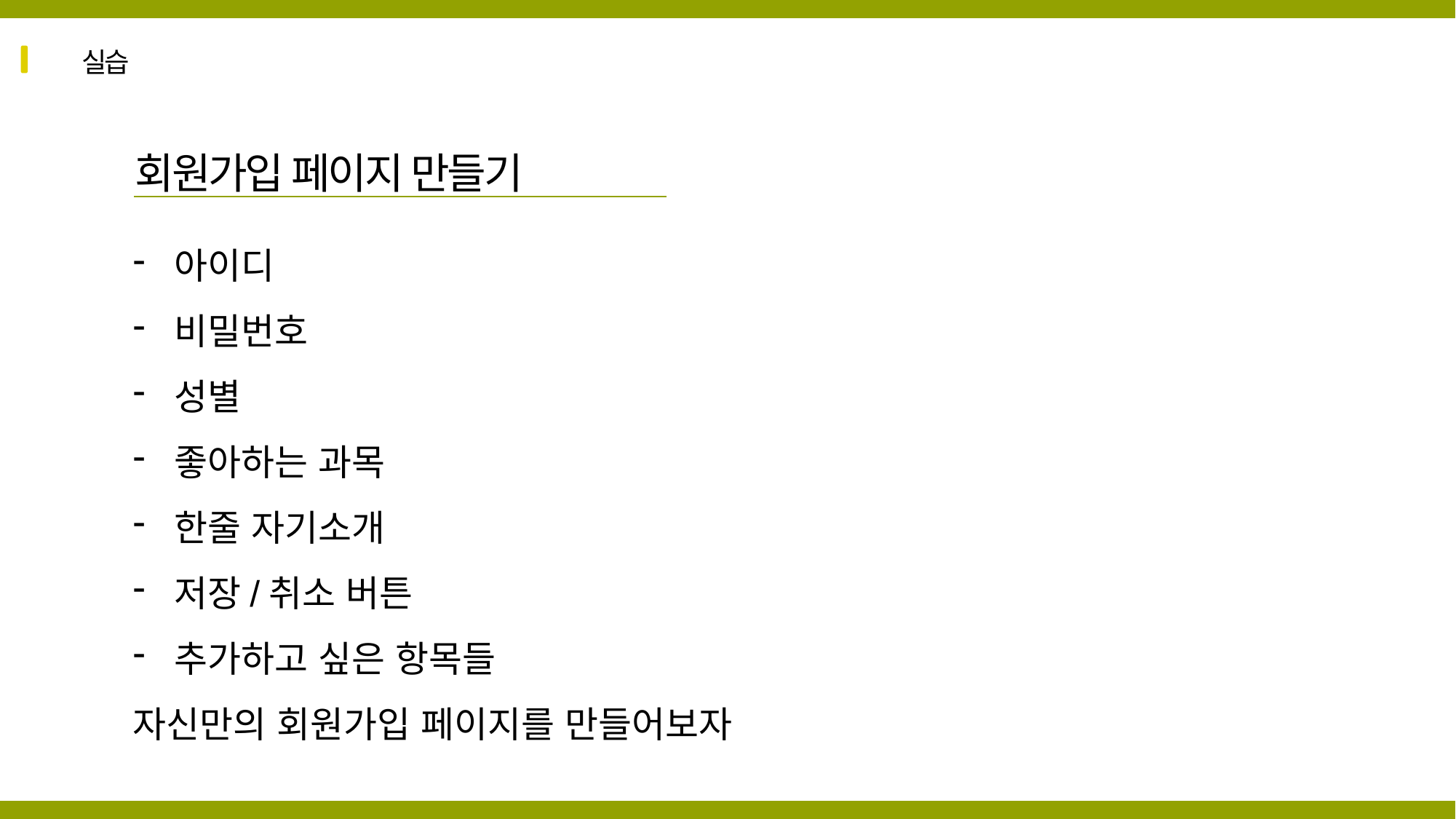

실습

회원가입 페이지 만들기
아이디
비밀번호
성별
좋아하는 과목
한줄 자기소개
저장/취소 버튼
추가하고 싶은 항목들
자신만의 회원가입 페이지를 만들어보자